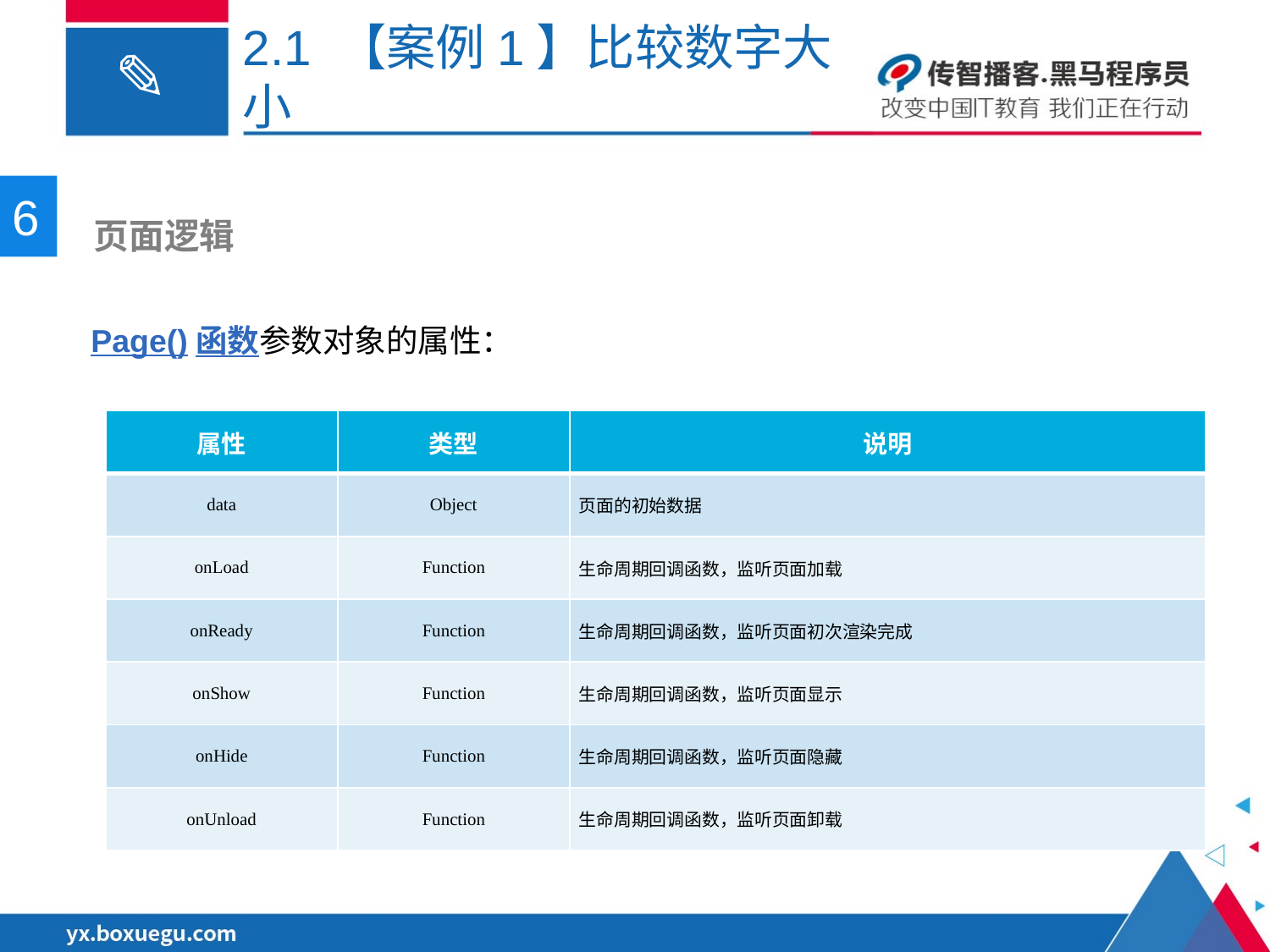

# 2.1 【案例1】比较数字大小

6
  页面逻辑
Page()函数参数对象的属性：
| 属性 | 类型 | 说明 |
| --- | --- | --- |
| data | Object | 页面的初始数据 |
| onLoad | Function | 生命周期回调函数，监听页面加载 |
| onReady | Function | 生命周期回调函数，监听页面初次渲染完成 |
| onShow | Function | 生命周期回调函数，监听页面显示 |
| onHide | Function | 生命周期回调函数，监听页面隐藏 |
| onUnload | Function | 生命周期回调函数，监听页面卸载 |